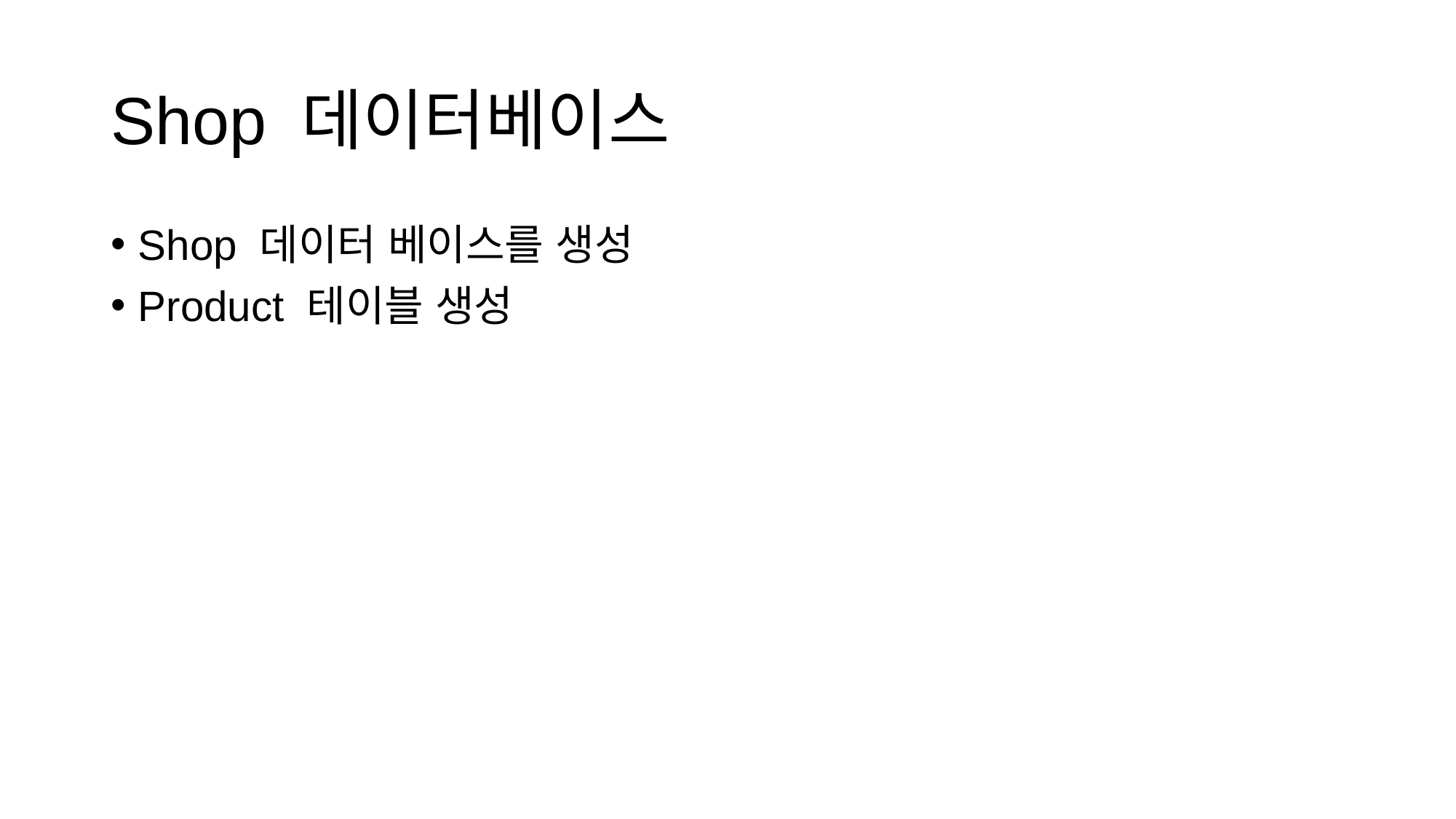

# Shop 데이터베이스
Shop 데이터 베이스를 생성
Product 테이블 생성